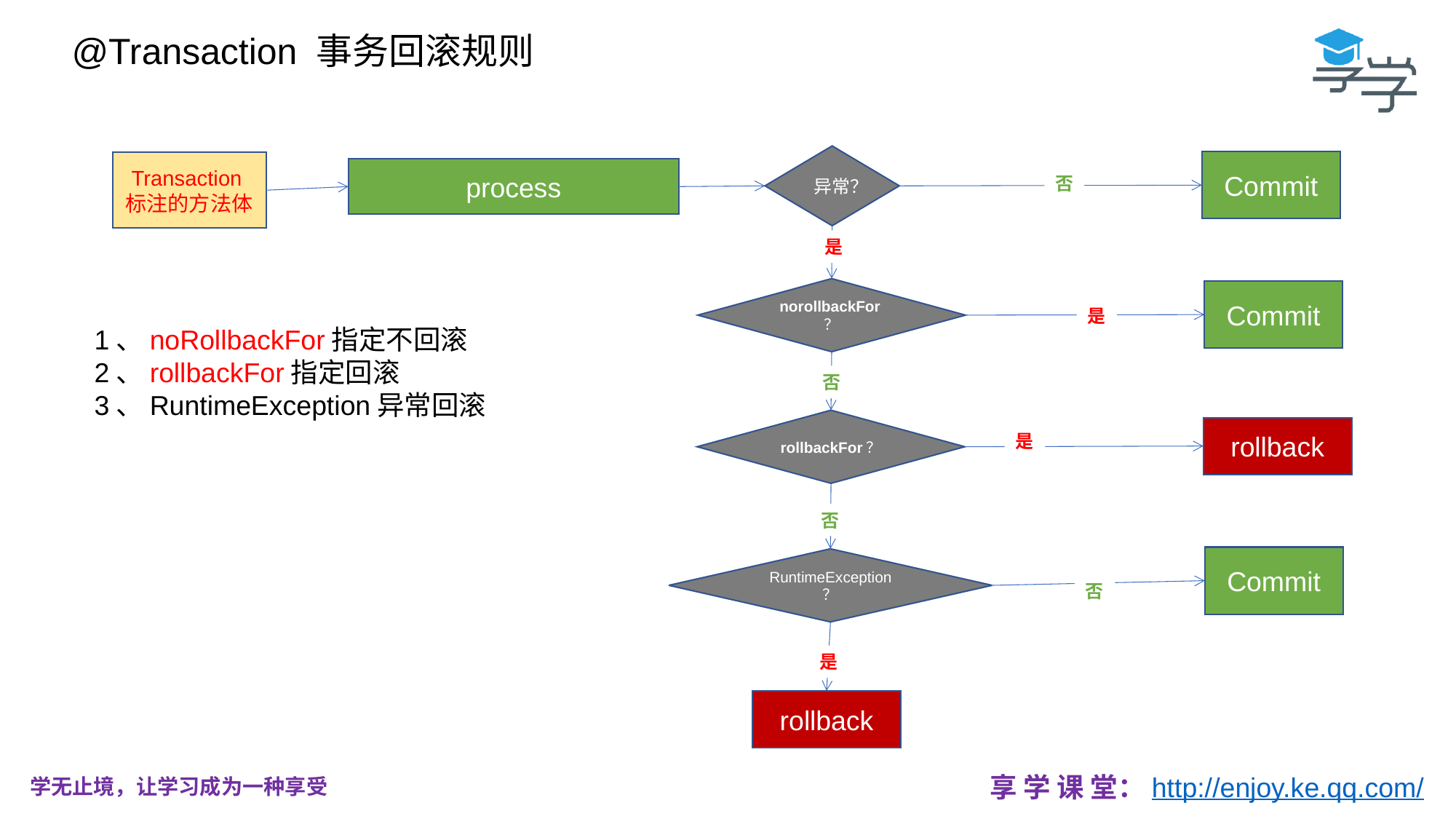

@Transaction 事务回滚规则
异常？
Commit
Transaction标注的方法体
process
否
是
norollbackFor？
Commit
否
是
1、noRollbackFor指定不回滚
2、rollbackFor指定回滚
3、RuntimeException异常回滚
否
rollbackFor？
rollback
是
否
Commit
RuntimeException ？
否
是
rollback